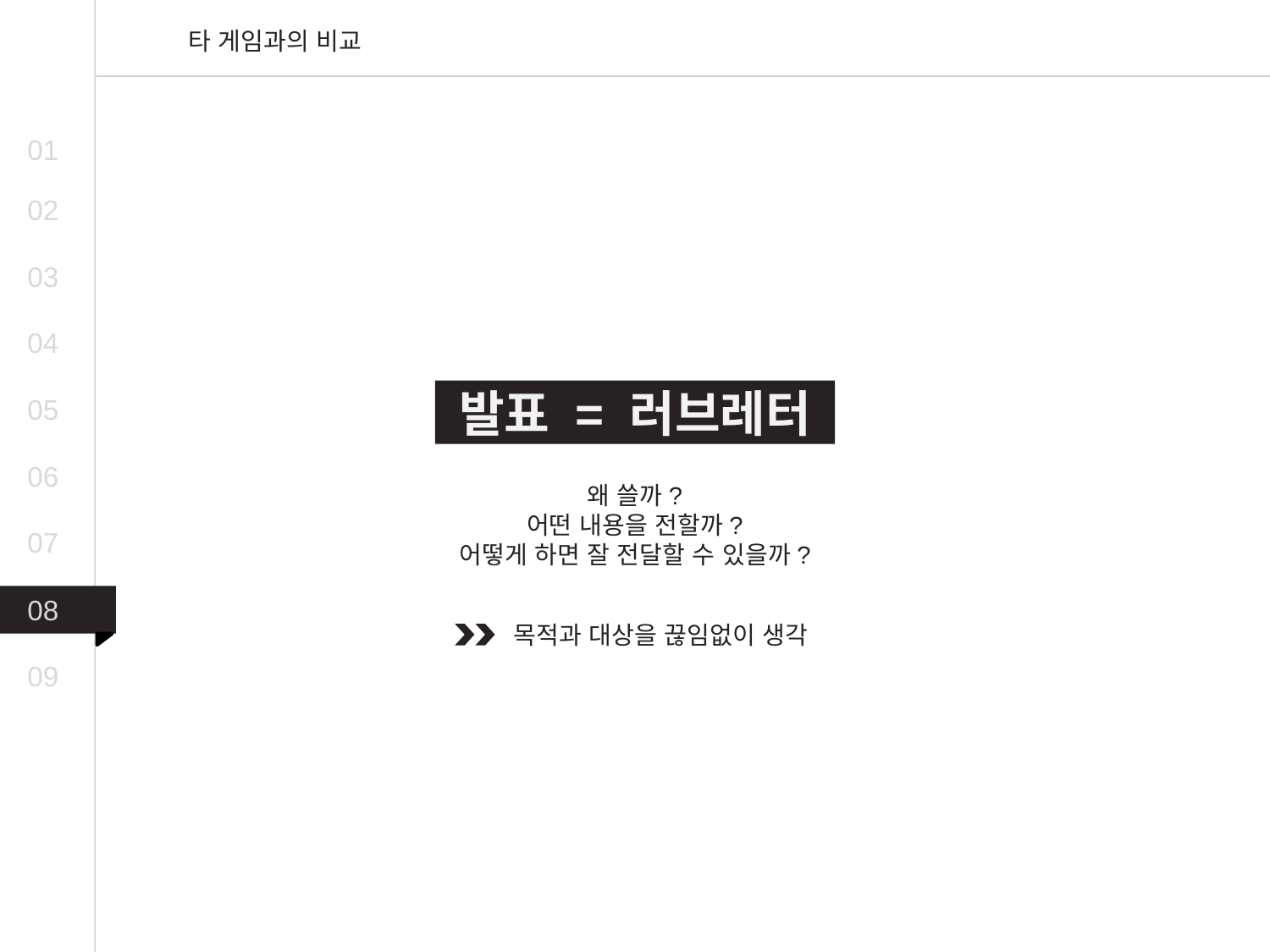

타 게임과의 비교
01
02
03
04
발표 = 러브레터

05
06
왜 쓸까?
어떤 내용을 전할까?
어떻게 하면 잘 전달할 수 있을까?
07

08
목적과 대상을 끊임없이 생각

09